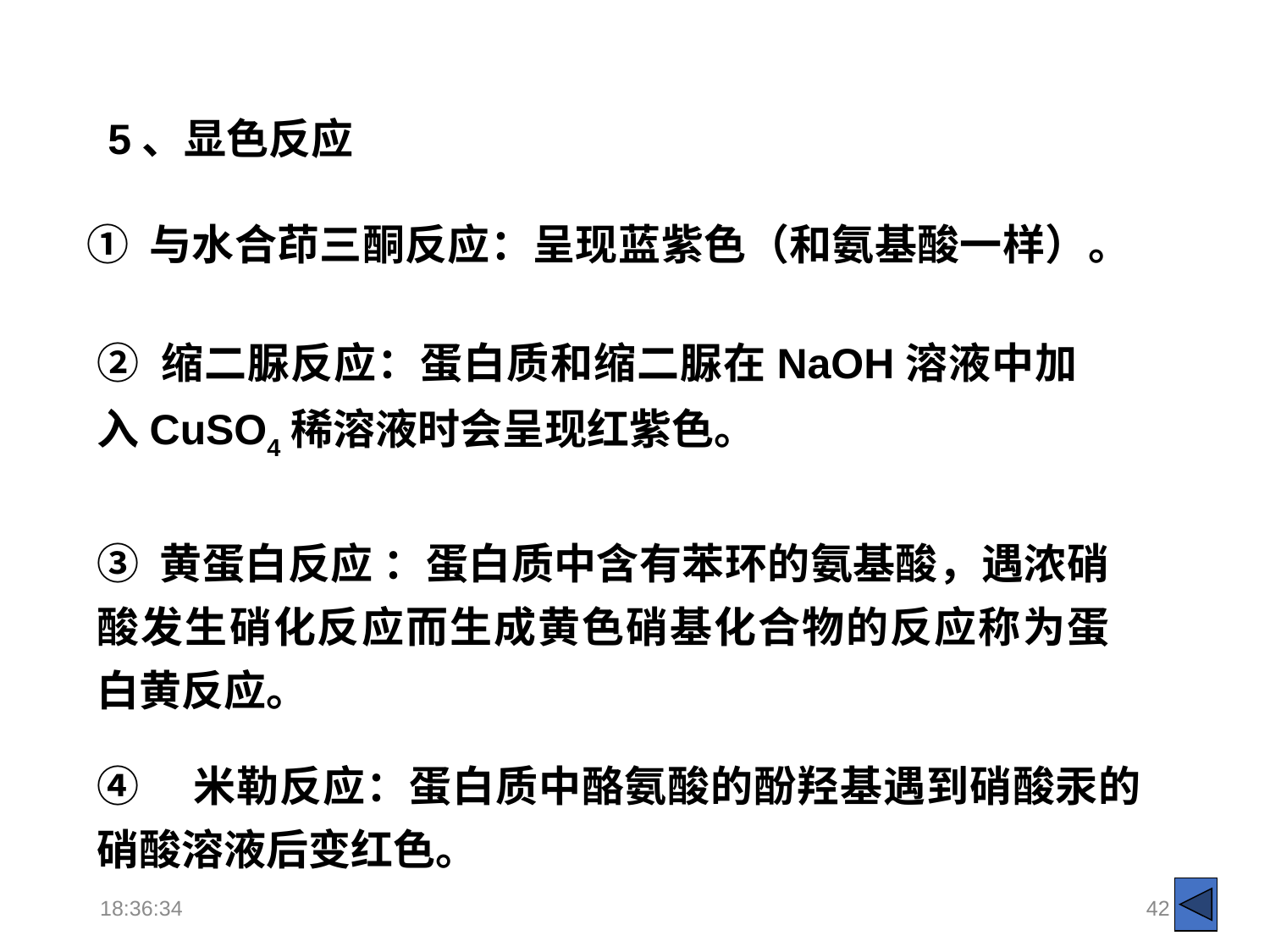

5、显色反应
① 与水合茚三酮反应：呈现蓝紫色（和氨基酸一样）。
② 缩二脲反应：蛋白质和缩二脲在NaOH溶液中加入CuSO4稀溶液时会呈现红紫色。
③ 黄蛋白反应 ：蛋白质中含有苯环的氨基酸，遇浓硝酸发生硝化反应而生成黄色硝基化合物的反应称为蛋白黄反应。
④　米勒反应：蛋白质中酪氨酸的酚羟基遇到硝酸汞的硝酸溶液后变红色。

18:36:34
42